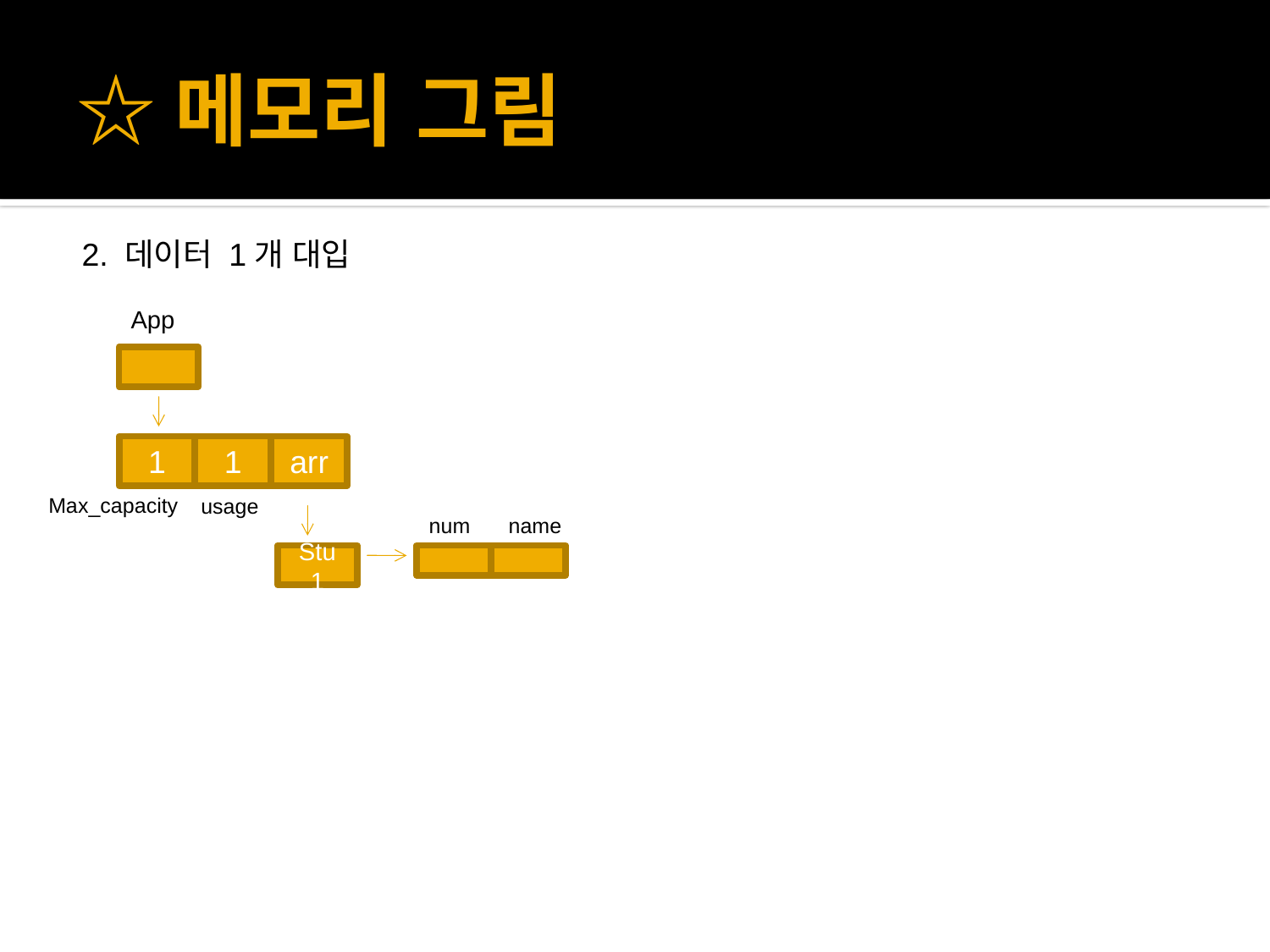

# ☆메모리 그림
2. 데이터 1개 대입
App

1
1
arr
usage
Max_capacity
num
name
Stu 1